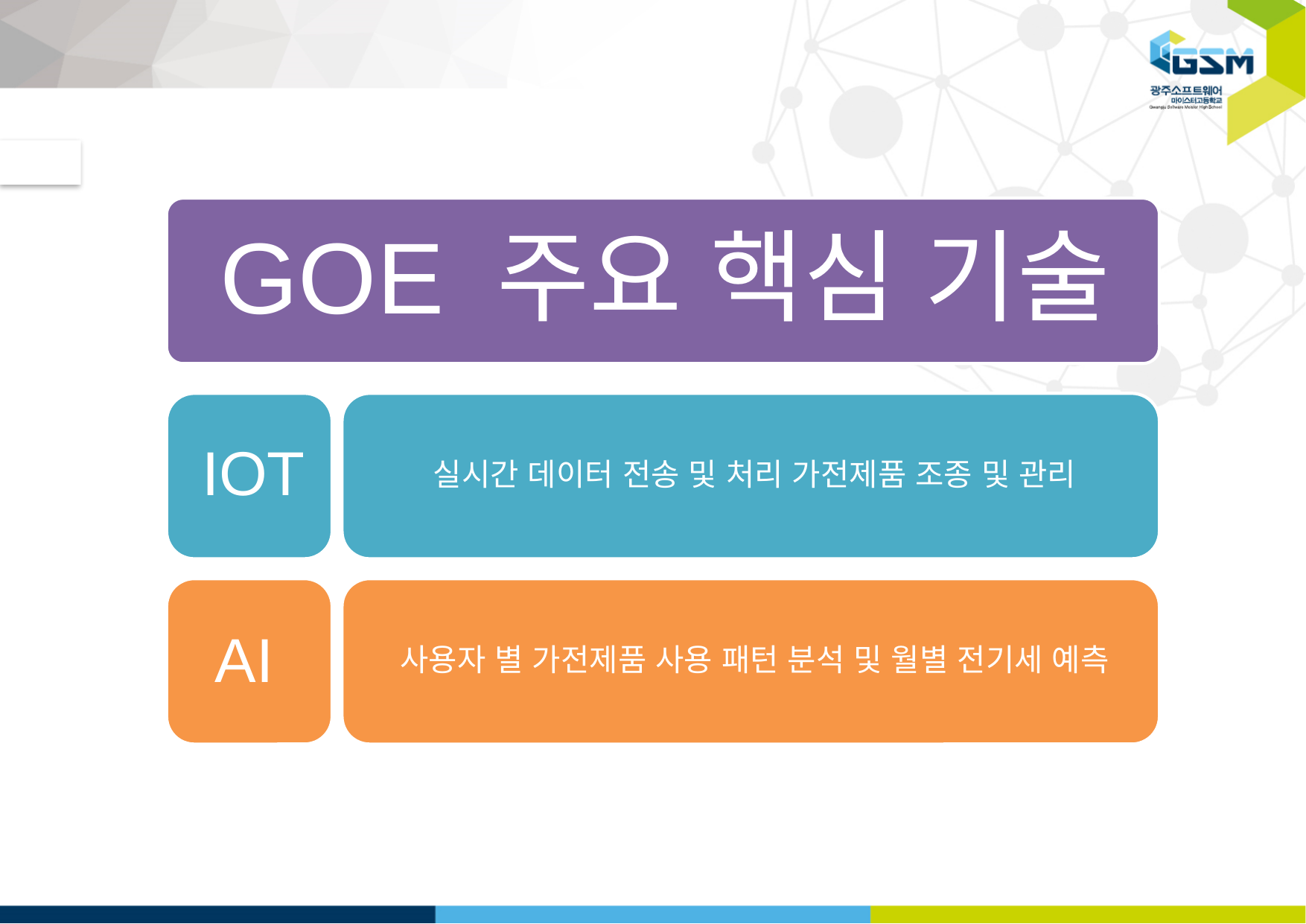

GOE 주요 핵심 기술
실시간 데이터 전송 및 처리 가전제품 조종 및 관리
사용자 별 가전제품 사용 패턴 분석 및 월별 전기세 예측
IOT
AI